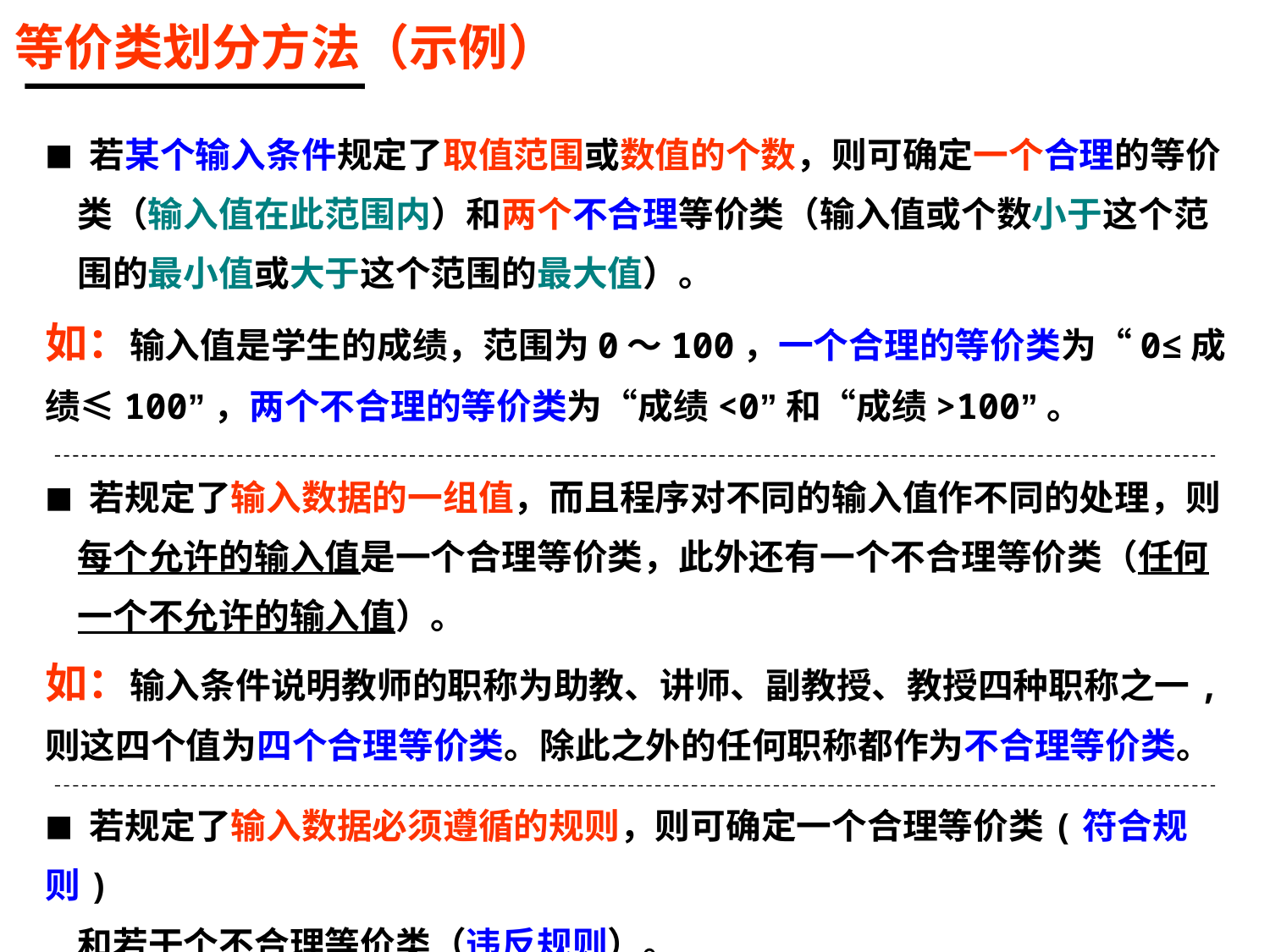

等价类划分方法（示例）

■ 若某个输入条件规定了取值范围或数值的个数，则可确定一个合理的等价
   类（输入值在此范围内）和两个不合理等价类（输入值或个数小于这个范
   围的最小值或大于这个范围的最大值）。
如：输入值是学生的成绩，范围为0～100，一个合理的等价类为“0≤成绩≤100”，两个不合理的等价类为“成绩<0”和“成绩>100”。

■ 若规定了输入数据的一组值，而且程序对不同的输入值作不同的处理，则
   每个允许的输入值是一个合理等价类，此外还有一个不合理等价类（任何
   一个不允许的输入值）。
如：输入条件说明教师的职称为助教、讲师、副教授、教授四种职称之一,则这四个值为四个合理等价类。除此之外的任何职称都作为不合理等价类。

■ 若规定了输入数据必须遵循的规则，则可确定一个合理等价类(符合规则)
   和若干个不合理等价类（违反规则）。